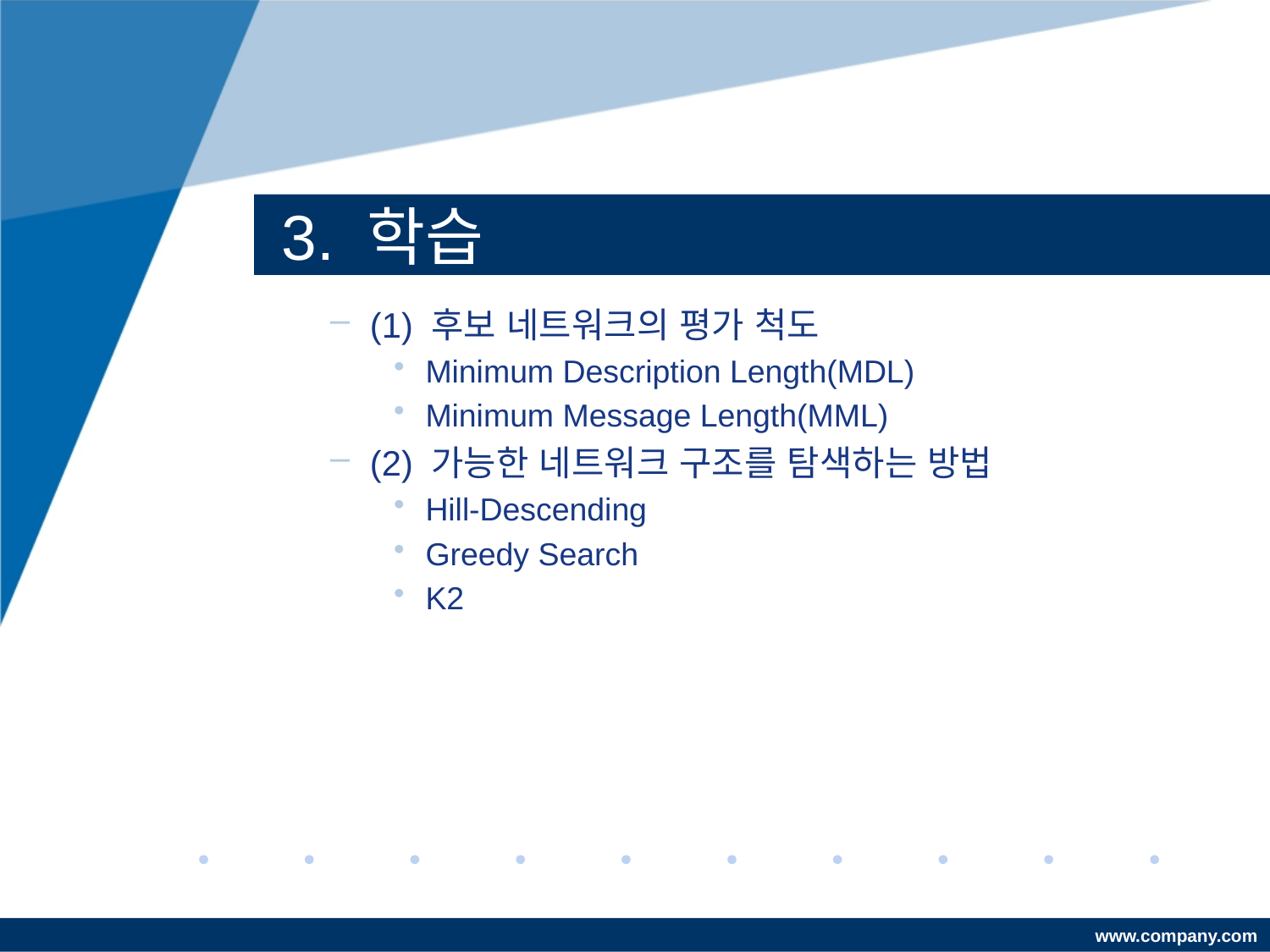

# 3. 학습
(1) 후보 네트워크의 평가 척도
Minimum Description Length(MDL)
Minimum Message Length(MML)
(2) 가능한 네트워크 구조를 탐색하는 방법
Hill-Descending
Greedy Search
K2